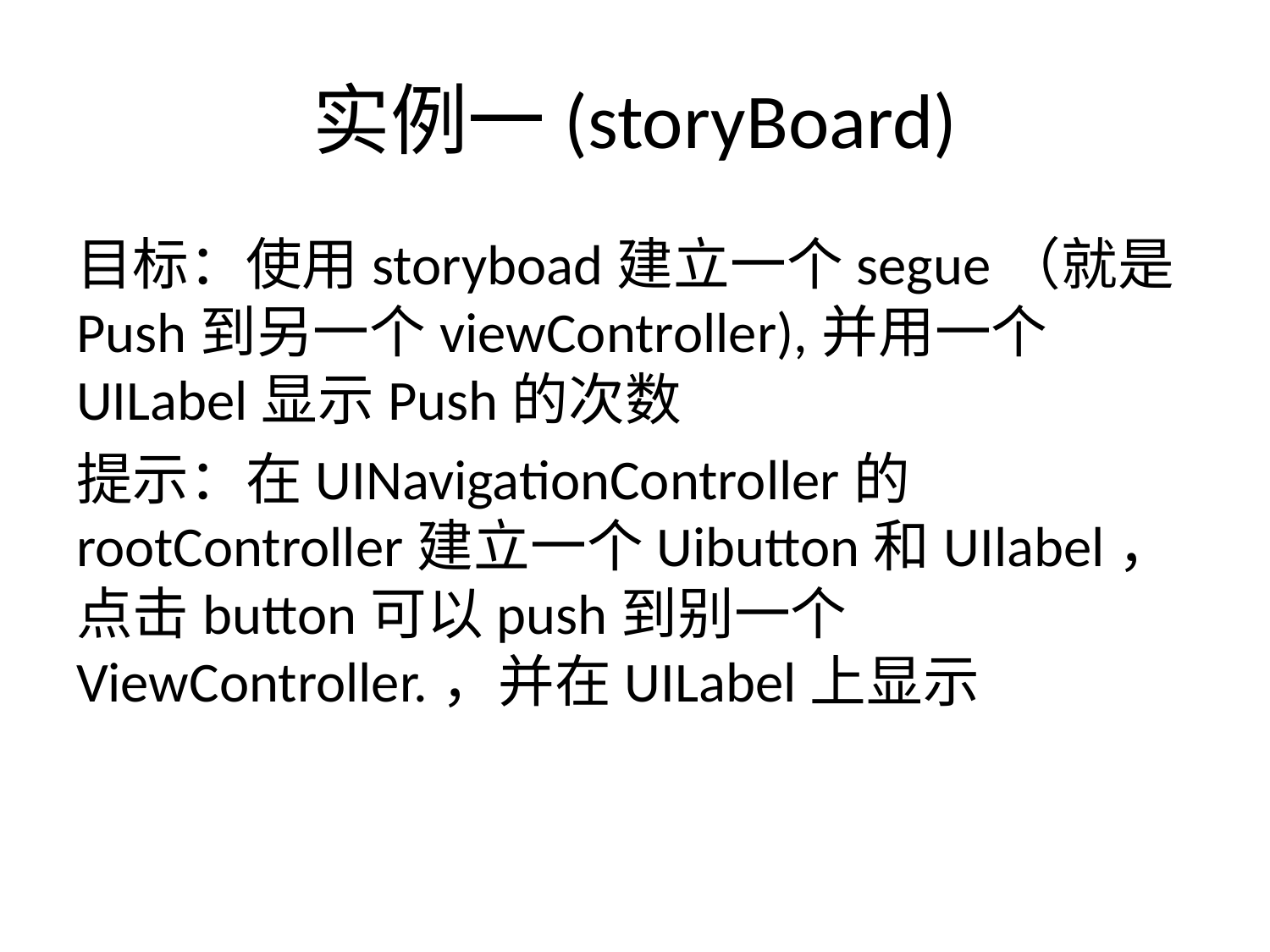

# 实例一(storyBoard)
目标：使用storyboad建立一个segue（就是Push到另一个viewController),并用一个UILabel显示Push的次数
提示：在UINavigationController的rootController建立一个Uibutton和UIlabel，点击button可以push到别一个ViewController.，并在UILabel上显示